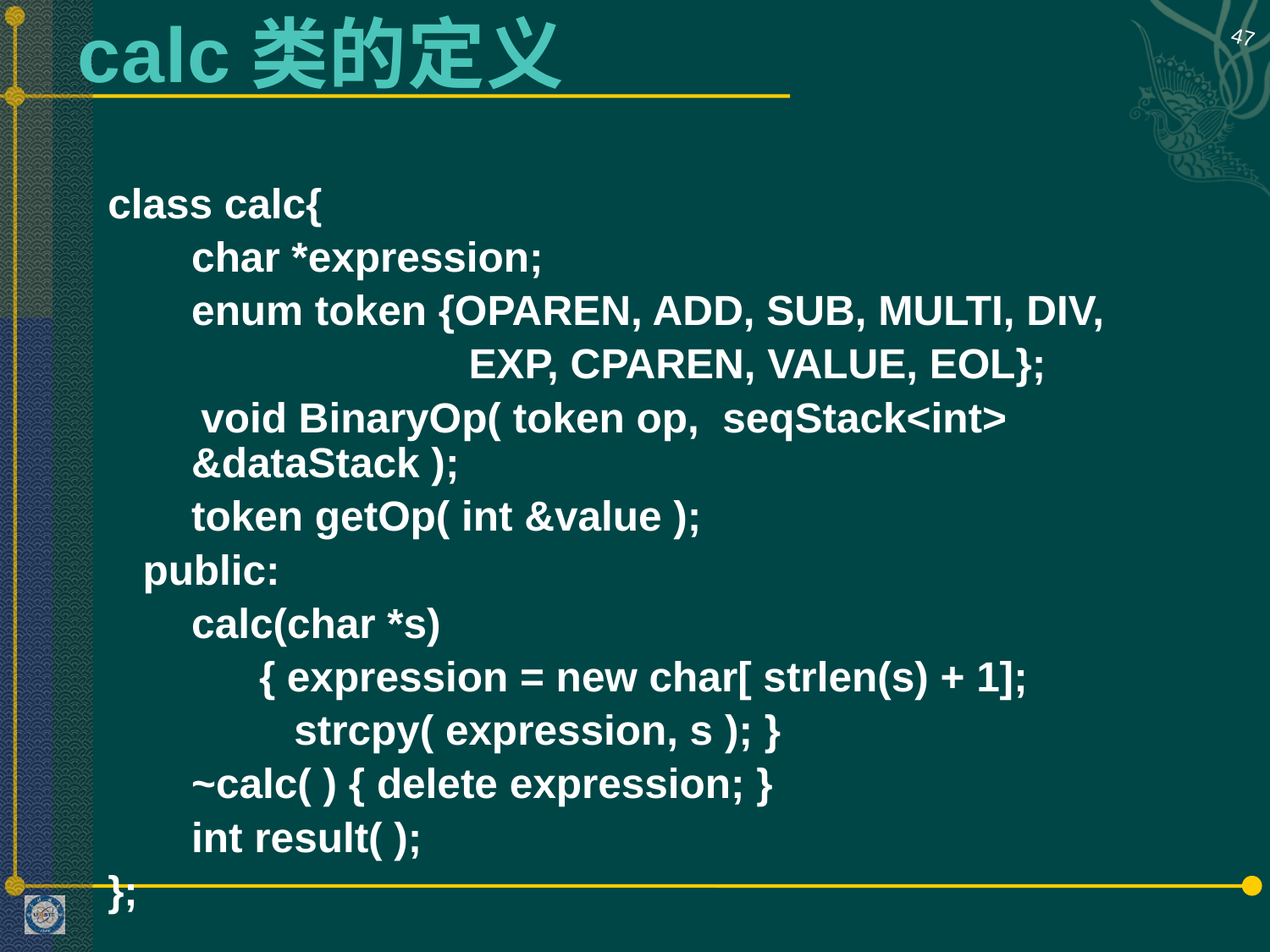

47
# calc类的定义
class calc{
	char *expression;
	enum token {OPAREN, ADD, SUB, MULTI, DIV,
                               EXP, CPAREN, VALUE, EOL};
        void BinaryOp( token op,  seqStack<int> &dataStack );
	token getOp( int &value );
   public:
	calc(char *s)
             { expression = new char[ strlen(s) + 1];
                strcpy( expression, s ); }
	~calc( ) { delete expression; }
	int result( );
};